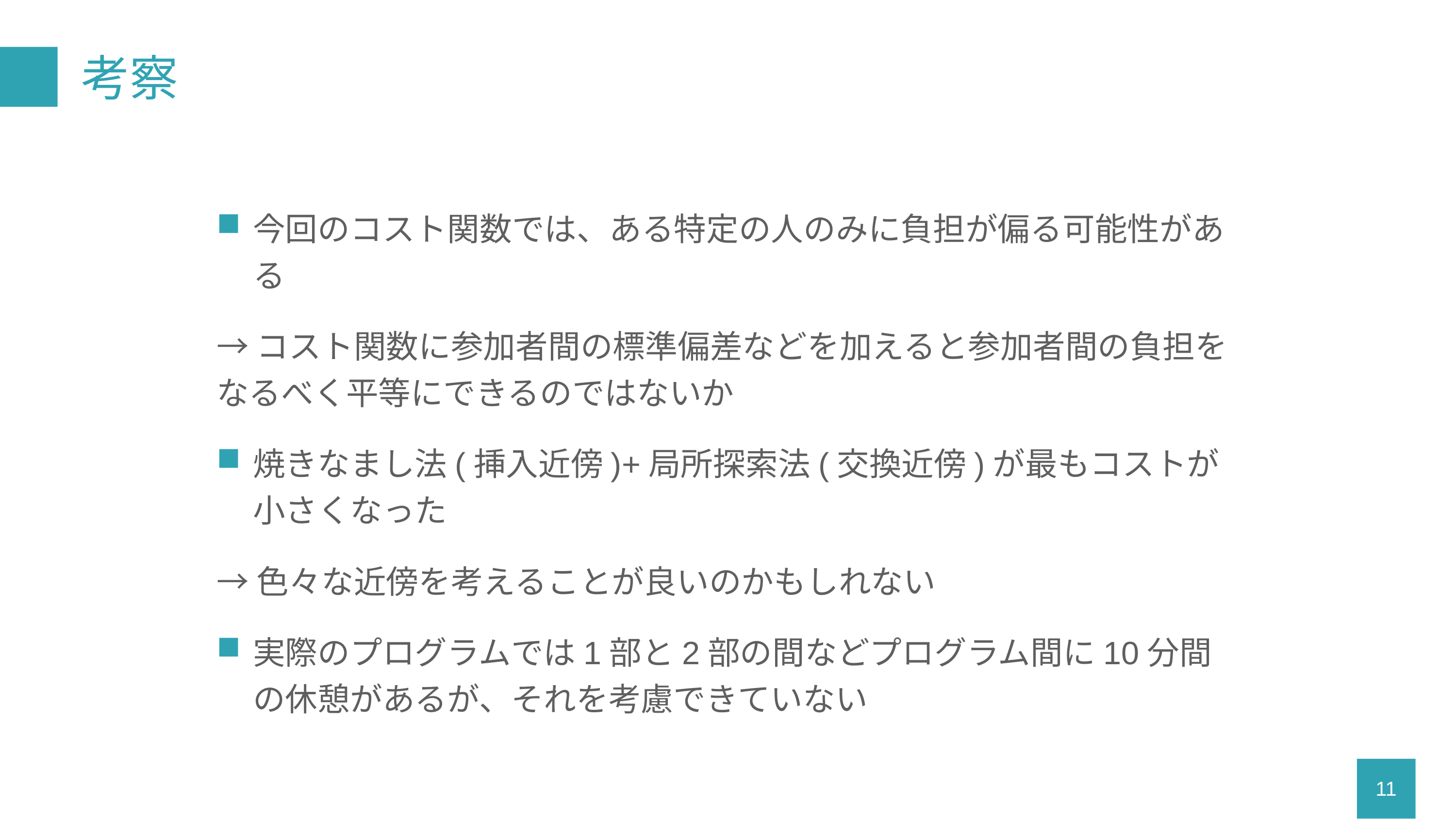

# 考察
今回のコスト関数では、ある特定の人のみに負担が偏る可能性がある
→コスト関数に参加者間の標準偏差などを加えると参加者間の負担をなるべく平等にできるのではないか
焼きなまし法(挿入近傍)+局所探索法(交換近傍)が最もコストが小さくなった
→色々な近傍を考えることが良いのかもしれない
実際のプログラムでは1部と2部の間などプログラム間に10分間の休憩があるが、それを考慮できていない
11